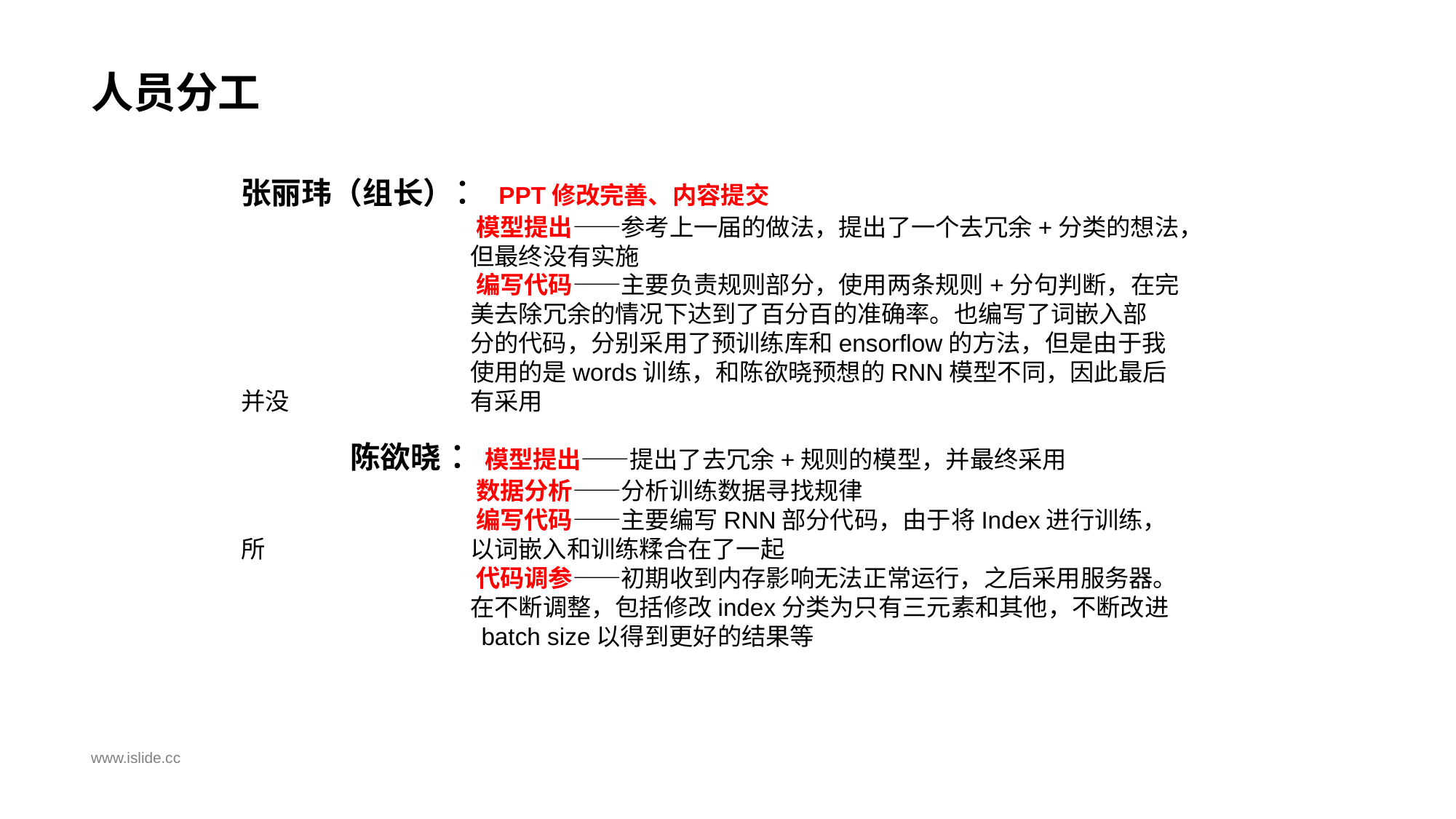

# 人员分工
张丽玮（组长）：PPT修改完善、内容提交
		  模型提出——参考上一届的做法，提出了一个去冗余+分类的想法，		  但最终没有实施
		  编写代码——主要负责规则部分，使用两条规则+分句判断，在完		  美去除冗余的情况下达到了百分百的准确率。也编写了词嵌入部		  分的代码，分别采用了预训练库和ensorflow的方法，但是由于我		  使用的是words训练，和陈欲晓预想的RNN模型不同，因此最后并没		  有采用

  	陈欲晓 ：模型提出——提出了去冗余+规则的模型，并最终采用
		  数据分析——分析训练数据寻找规律
		  编写代码——主要编写RNN部分代码，由于将Index进行训练，所		  以词嵌入和训练糅合在了一起
		  代码调参——初期收到内存影响无法正常运行，之后采用服务器。		  在不断调整，包括修改index分类为只有三元素和其他，不断改进		   batch size以得到更好的结果等

www.islide.cc
35